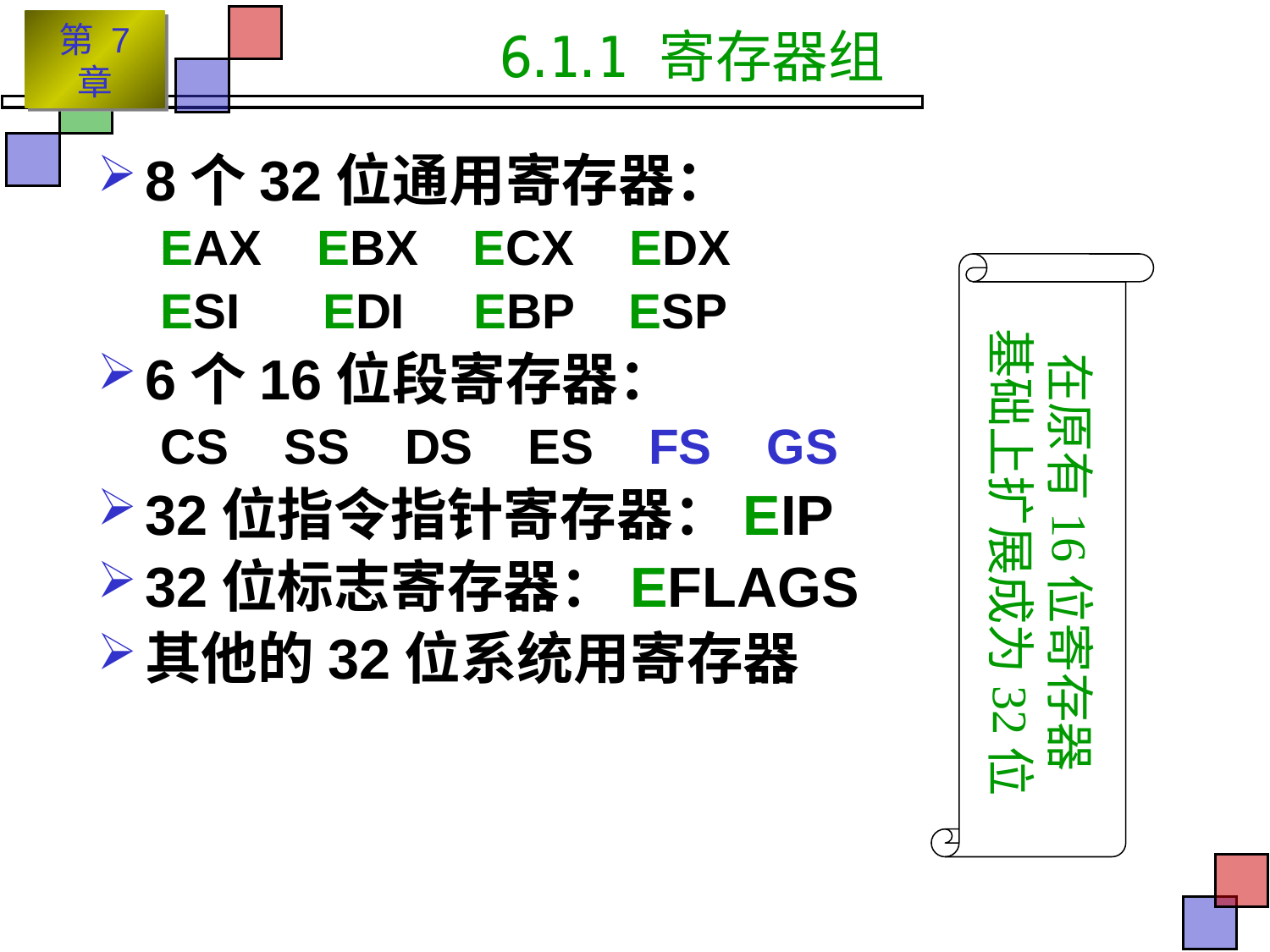

# 6.1.1 寄存器组
8个32位通用寄存器：
EAX    EBX    ECX    EDX
ESI      EDI     EBP    ESP
6个16位段寄存器：
CS    SS    DS    ES    FS    GS
32位指令指针寄存器：EIP
32位标志寄存器：EFLAGS
其他的32位系统用寄存器
在原有16位寄存器
基础上扩展成为32位